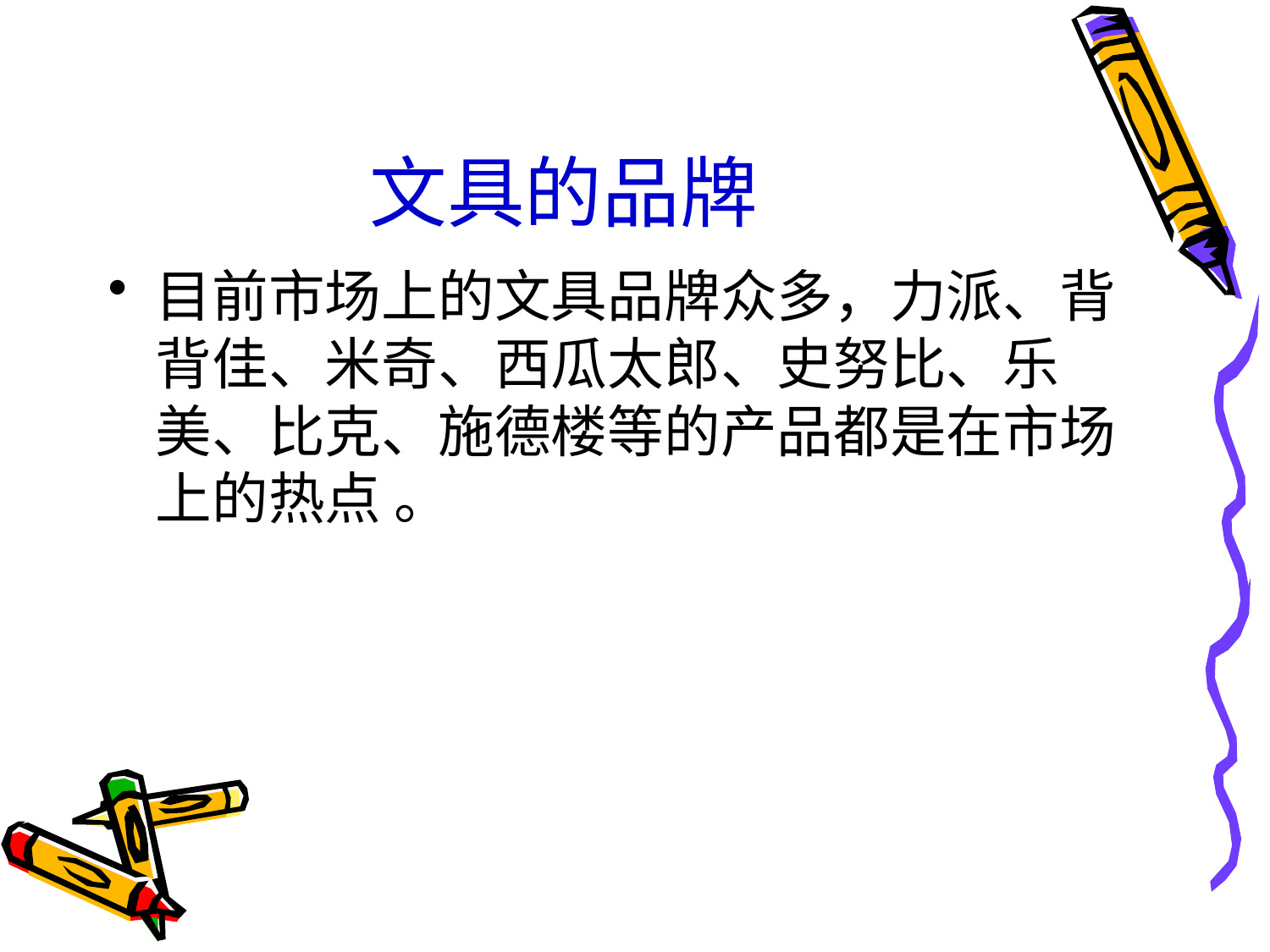

# 文具的品牌
目前市场上的文具品牌众多，力派、背背佳、米奇、西瓜太郎、史努比、乐美、比克、施德楼等的产品都是在市场上的热点 。